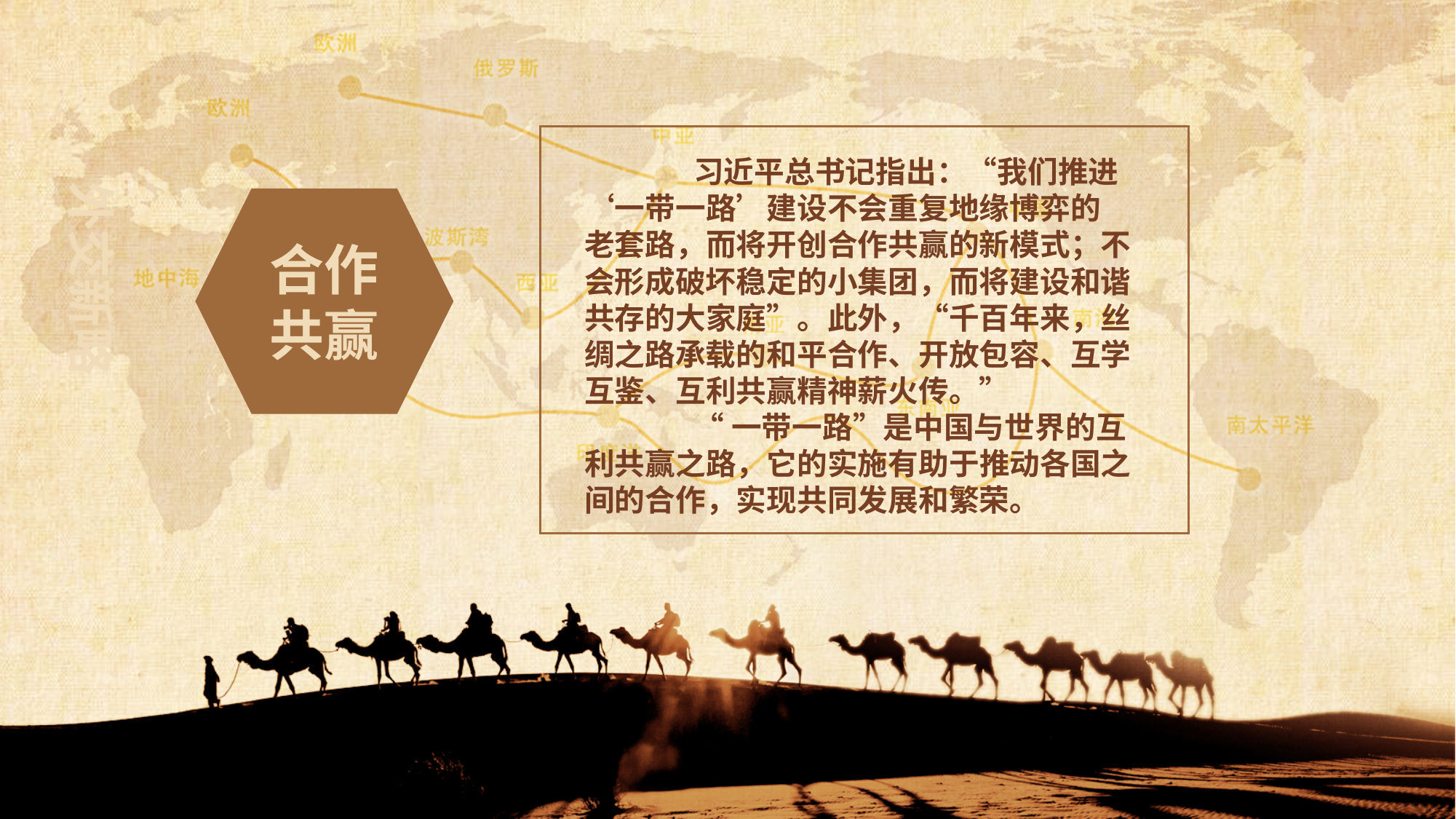

习近平总书记指出：“我们推进‘一带一路’建设不会重复地缘博弈的
老套路，而将开创合作共赢的新模式；不会形成破坏稳定的小集团，而将建设和谐
共存的大家庭”。此外，“千百年来，丝绸之路承载的和平合作、开放包容、互学互鉴、互利共赢精神薪火传。”
	“一带一路”是中国与世界的互利共赢之路，它的实施有助于推动各国之间的合作，实现共同发展和繁荣。
外交新略
合作共赢